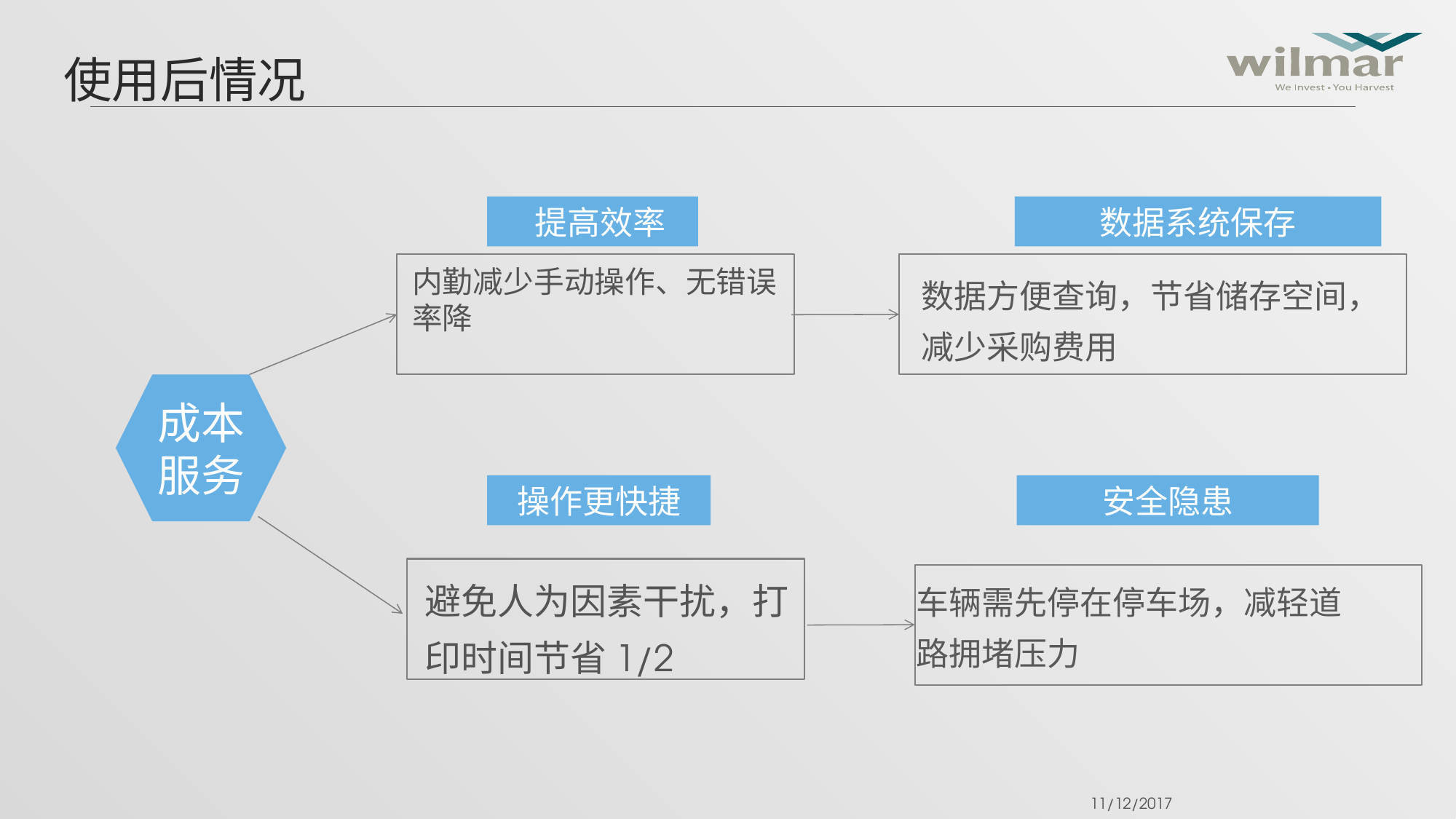

# 使用后情况
数据系统保存
 提高效率

内勤减少手动操作、无错误率降
数据方便查询，节省储存空间，减少采购费用
成本服务
操作更快捷
安全隐患

避免人为因素干扰，打印时间节省1/2

车辆需先停在停车场，减轻道路拥堵压力
11/12/2017